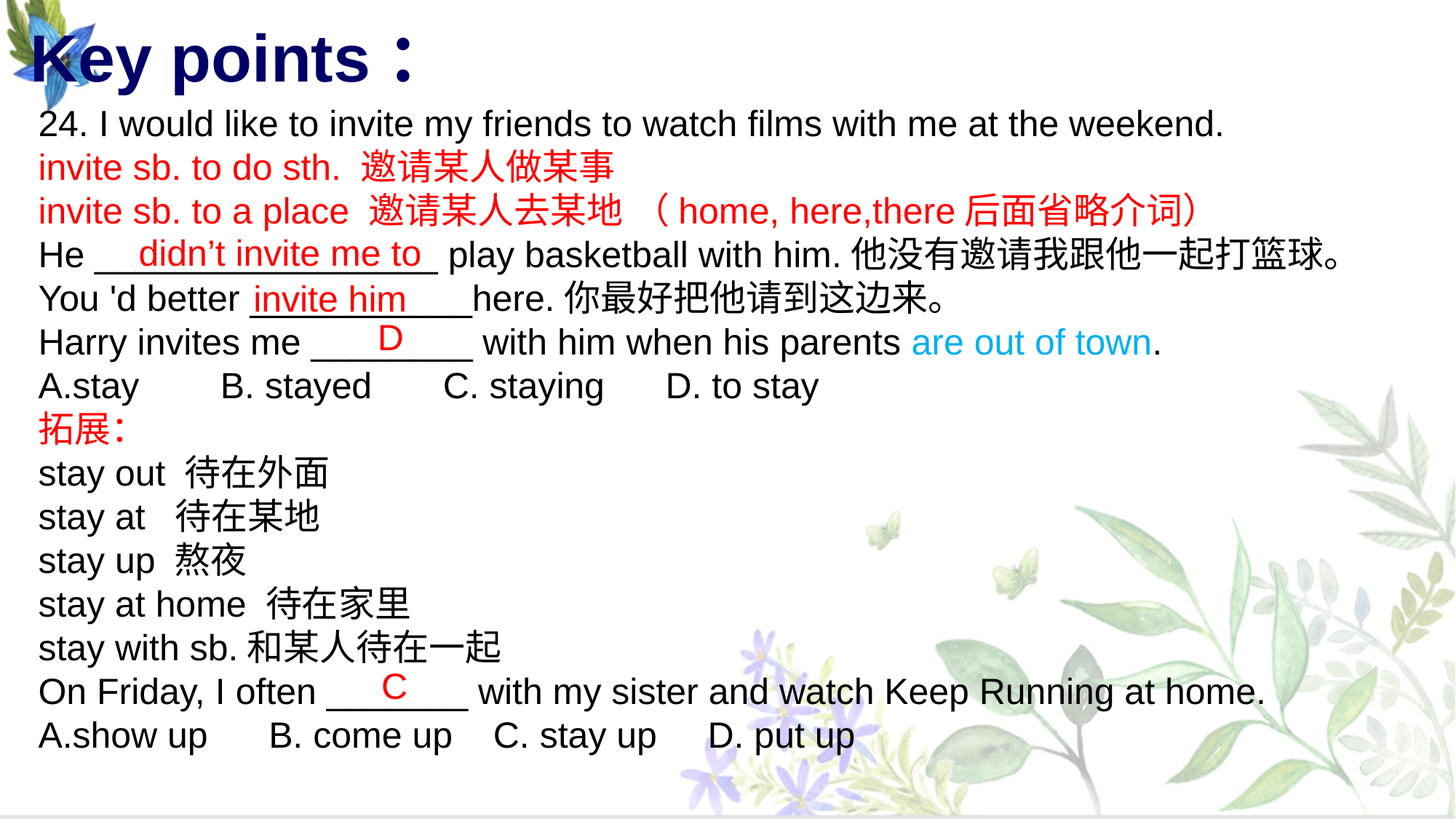

# Key points：
24. I would like to invite my friends to watch films with me at the weekend.
invite sb. to do sth. 邀请某人做某事
invite sb. to a place 邀请某人去某地 （home, here,there后面省略介词）
He _________________ play basketball with him.他没有邀请我跟他一起打篮球。
You 'd better ___________here.你最好把他请到这边来。
Harry invites me ________ with him when his parents are out of town.
A.stay        B. stayed       C. staying      D. to stay
拓展：
stay out 待在外面
stay at  待在某地
stay up 熬夜
stay at home 待在家里
stay with sb.和某人待在一起
On Friday, I often _______ with my sister and watch Keep Running at home.
A.show up      B. come up    C. stay up     D. put up

.

didn’t invite me to
invite him
D
C